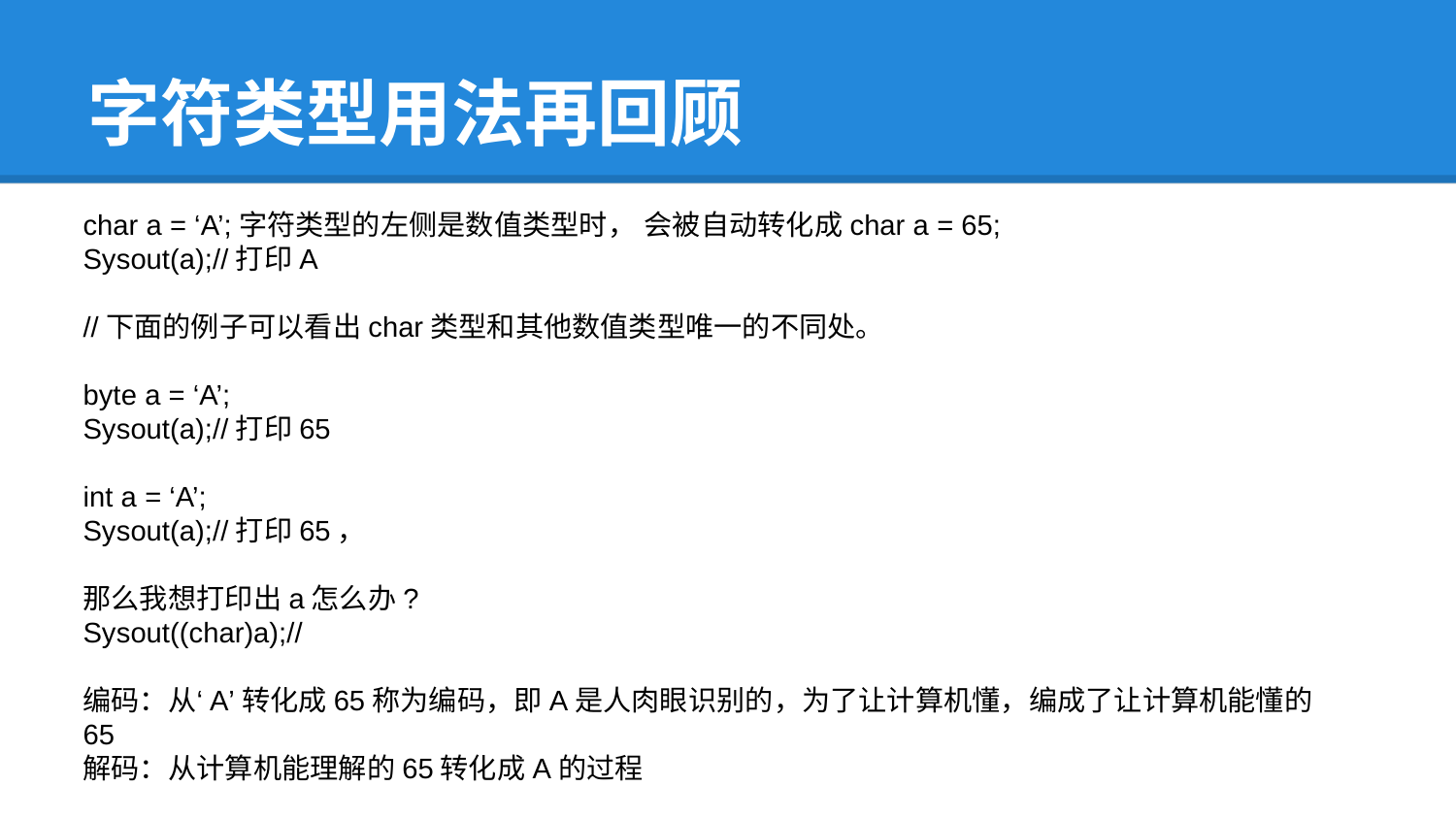

# 字符类型用法再回顾

char a = ‘A’;字符类型的左侧是数值类型时， 会被自动转化成char a = 65;
Sysout(a);//打印A

//下面的例子可以看出char类型和其他数值类型唯一的不同处。

byte a = ‘A’;
Sysout(a);//打印65

int a = ‘A’;
Sysout(a);//打印65，

那么我想打印出a怎么办?
Sysout((char)a);//

编码：从‘A’转化成65称为编码，即A是人肉眼识别的，为了让计算机懂，编成了让计算机能懂的65
解码：从计算机能理解的65转化成A的过程